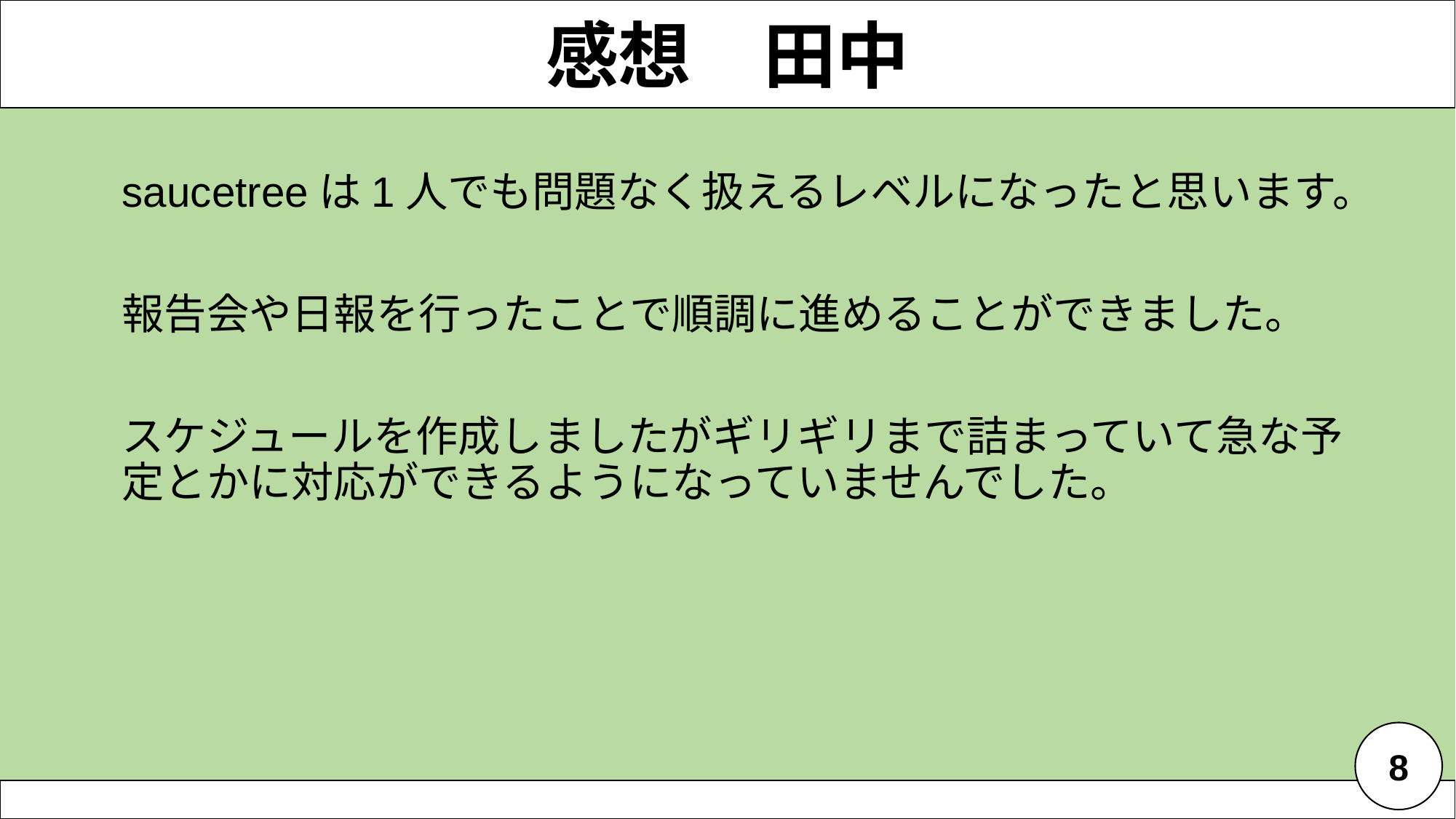

感想　田中
saucetreeは1人でも問題なく扱えるレベルになったと思います。

報告会や日報を行ったことで順調に進めることができました。

スケジュールを作成しましたがギリギリまで詰まっていて急な予定とかに対応ができるようになっていませんでした。
8